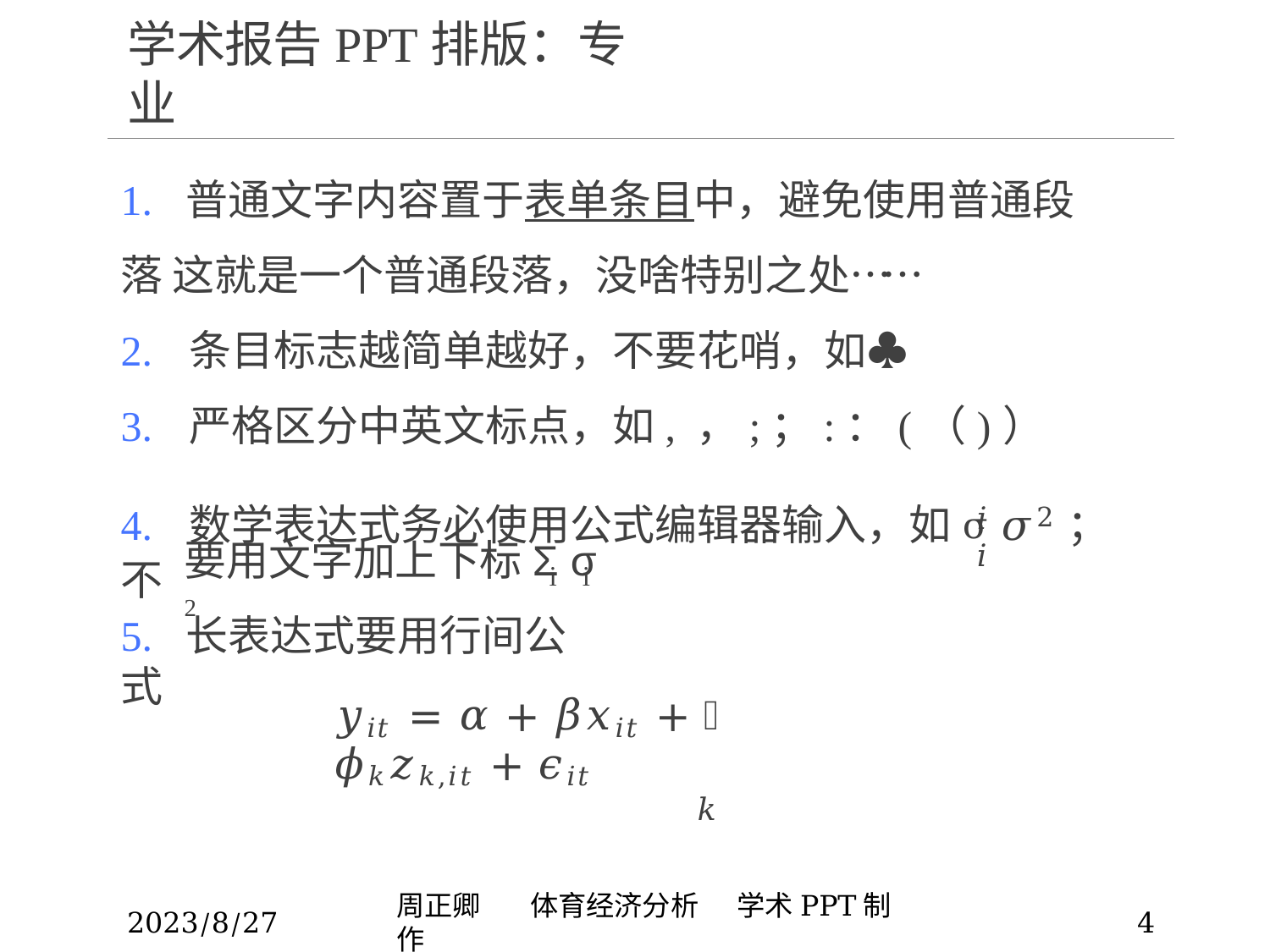

# 学术报告PPT排版：专业
1.	普通文字内容置于表单条目中，避免使用普通段落 这就是一个普通段落，没啥特别之处……
2.	条目标志越简单越好，不要花哨，如♣
3.	严格区分中英文标点，如, ，;；:：(（)）
4.	数学表达式务必使用公式编辑器输入，如σ	𝜎2；不
𝑖	𝑖
要用文字加上下标Σ σ 2
i	i
5.	长表达式要用行间公式
𝑦𝑖𝑡  = 𝛼 + 𝛽𝑥𝑖𝑡 + ෍	𝜙𝑘𝑧𝑘,𝑖𝑡 + 𝜖𝑖𝑡
𝑘
2023/8/27
周正卿	 体育经济分析      学术PPT制作
4